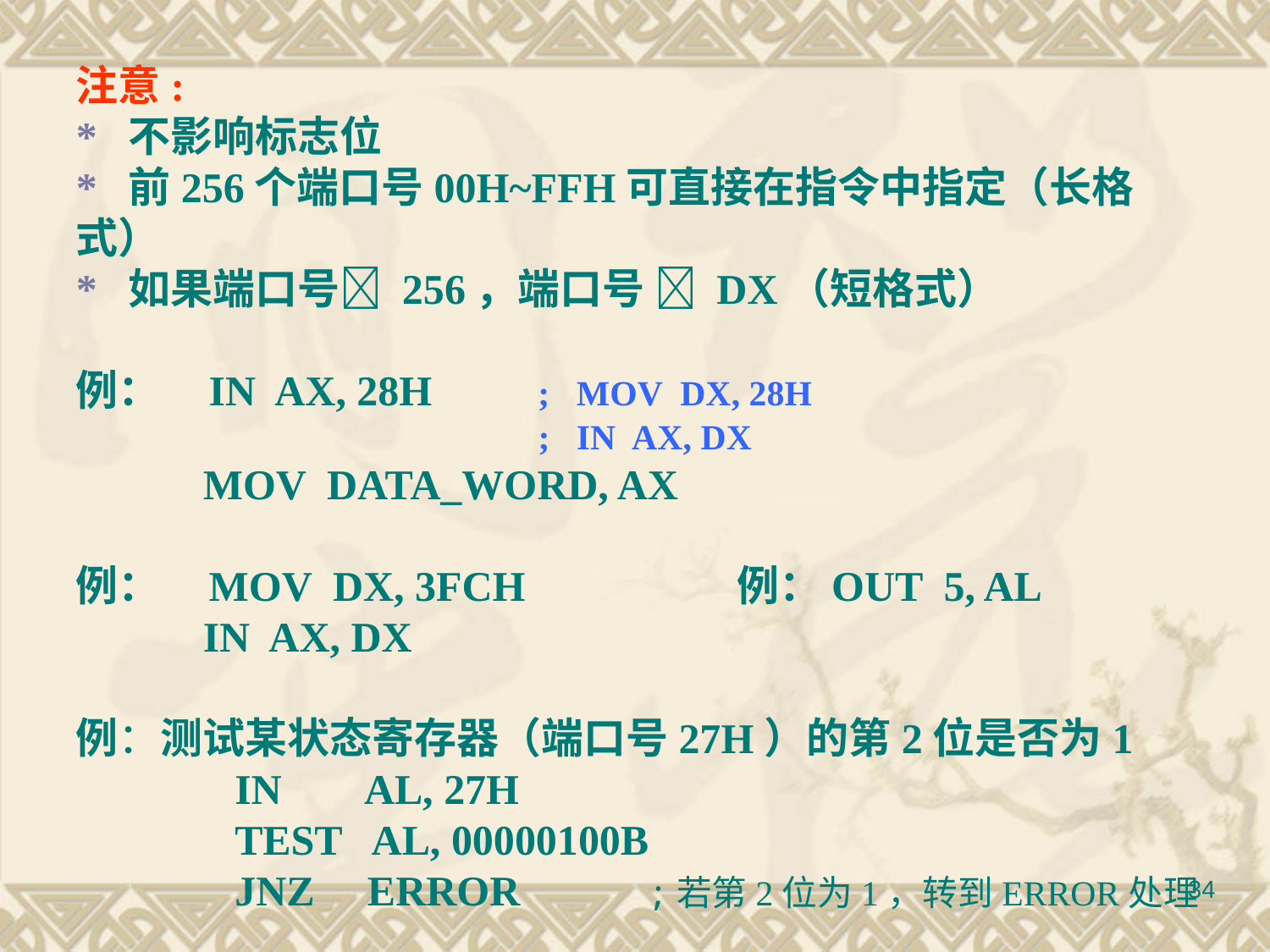

注意:
*  不影响标志位
*  前256个端口号00H~FFH可直接在指令中指定（长格式）
*  如果端口号≥ 256，端口号 → DX（短格式）

例：    IN  AX, 28H          ;   MOV  DX, 28H
                                                    ;   IN  AX, DX
            MOV  DATA_WORD, AX

例：    MOV  DX, 3FCH                   例：OUT  5, AL
            IN  AX, DX

例：测试某状态寄存器（端口号27H）的第2位是否为1
               IN        AL, 27H
               TEST   AL, 00000100B
               JNZ     ERROR            ;若第2位为1，转到ERROR处理
34